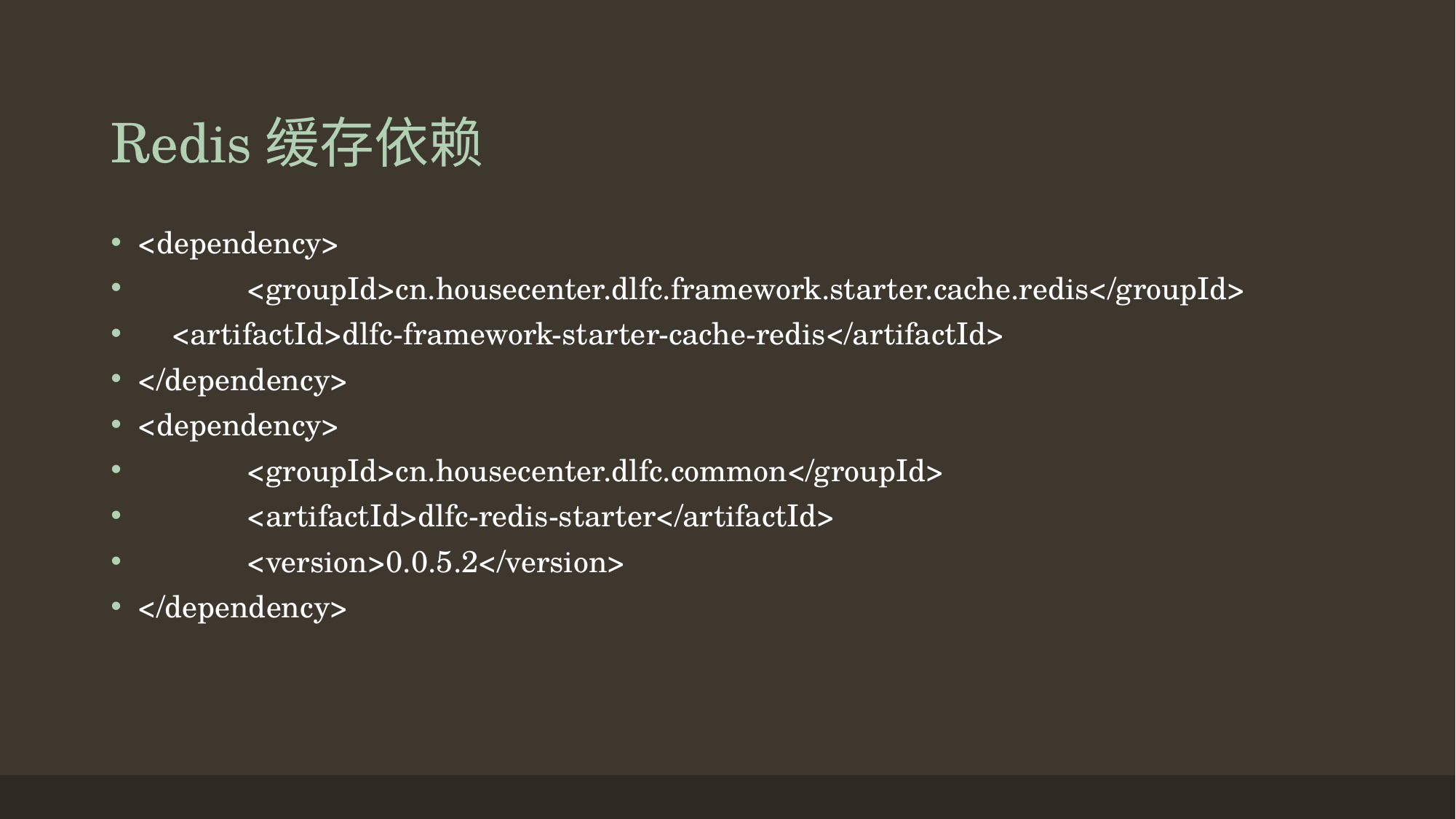

# Redis缓存依赖
<dependency>
	<groupId>cn.housecenter.dlfc.framework.starter.cache.redis</groupId>
    <artifactId>dlfc-framework-starter-cache-redis</artifactId>
</dependency>
<dependency>
	<groupId>cn.housecenter.dlfc.common</groupId>
	<artifactId>dlfc-redis-starter</artifactId>
	<version>0.0.5.2</version>
</dependency>